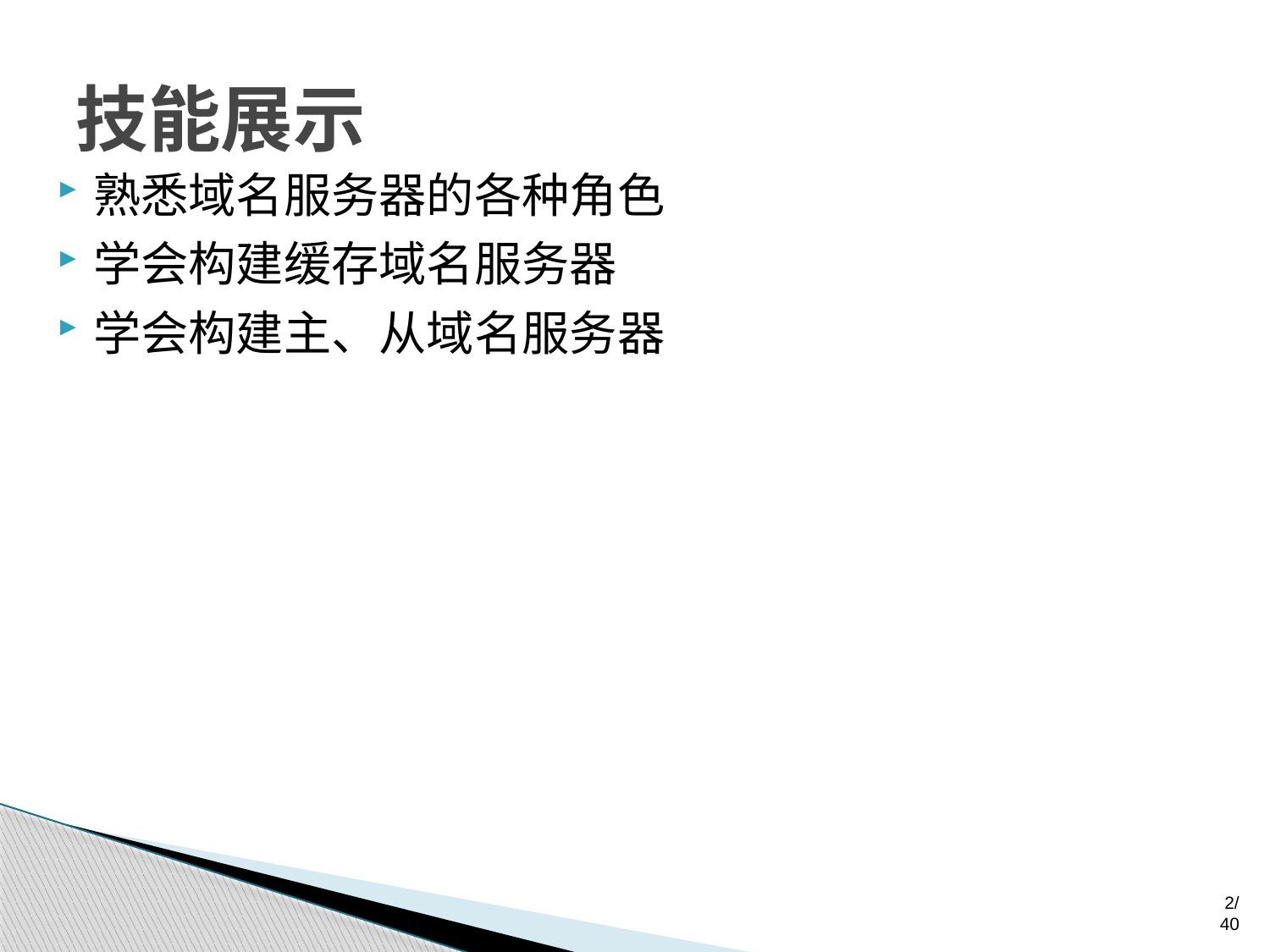

# 技能展示
熟悉域名服务器的各种角色
学会构建缓存域名服务器
学会构建主、从域名服务器
2/40